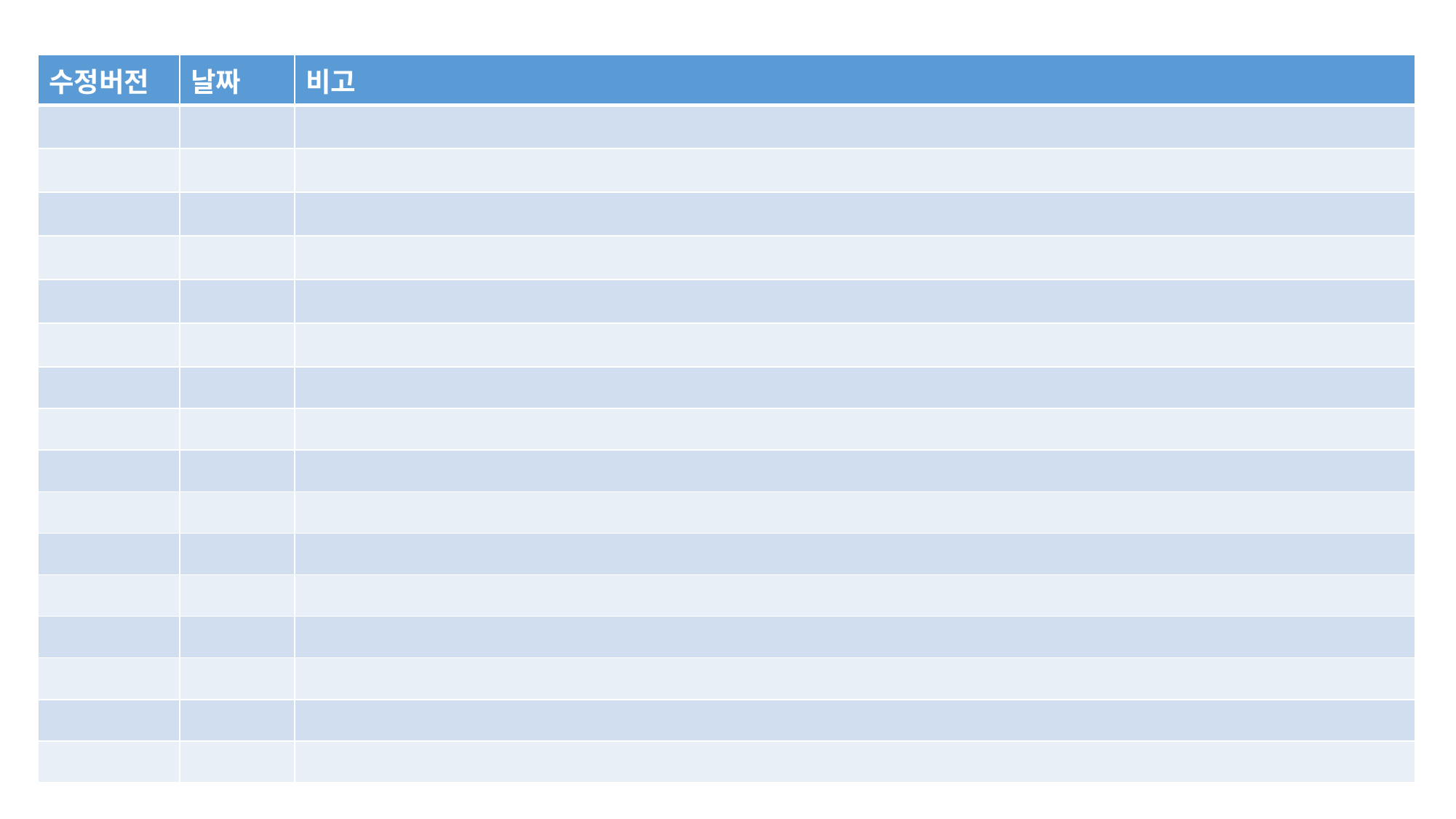

| 수정버전 | 날짜 | 비고 |
| --- | --- | --- |
|  |  |  |
|  |  |  |
|  |  |  |
|  |  |  |
|  |  |  |
|  |  |  |
|  |  |  |
|  |  |  |
|  |  |  |
|  |  |  |
|  |  |  |
|  |  |  |
|  |  |  |
|  |  |  |
|  |  |  |
|  |  |  |